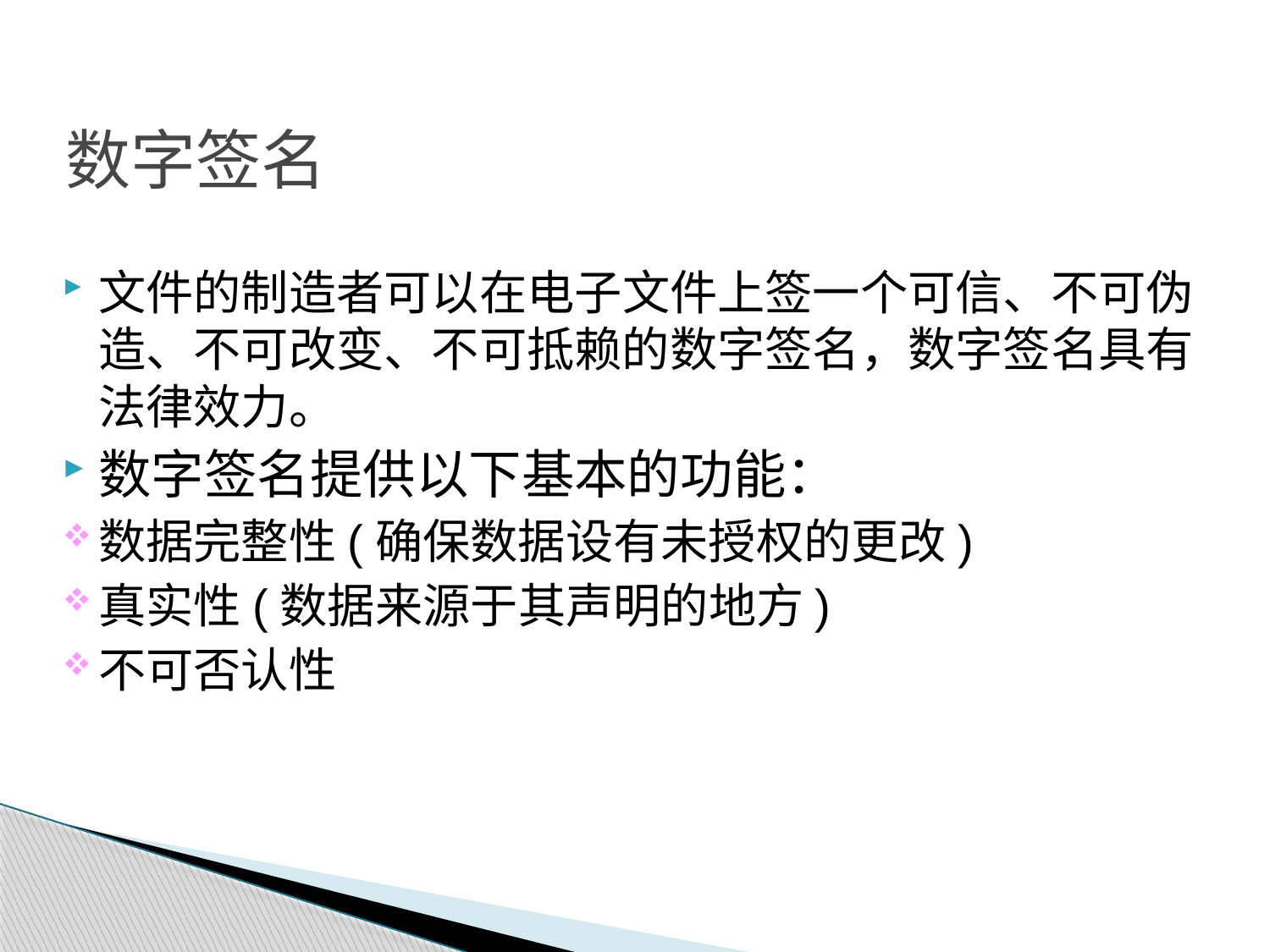

# 数字签名
文件的制造者可以在电子文件上签一个可信、不可伪造、不可改变、不可抵赖的数字签名，数字签名具有法律效力。
数字签名提供以下基本的功能：
数据完整性(确保数据设有未授权的更改)
真实性(数据来源于其声明的地方)
不可否认性